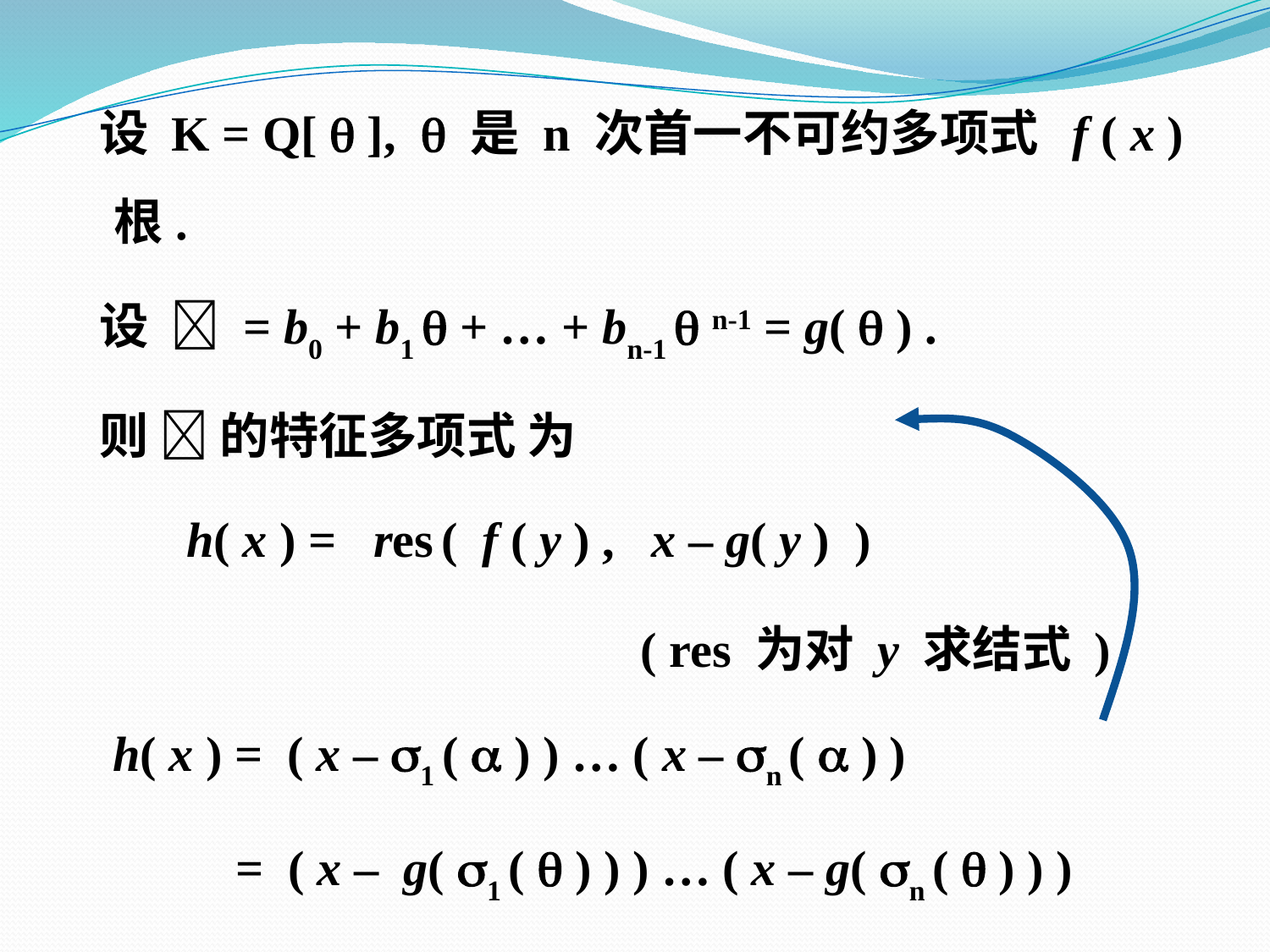

设 K = Q[ θ ],  θ 是 n 次首一不可约多项式  f ( x ) 根.
 设  α = b0 + b1 θ + … + bn-1 θ n-1 = g( θ ) .
 则 α 的特征多项式 为
         h( x ) =   res (  f ( y ) ,   x – g( y )  )
                                              ( res 为对 y 求结式 )
   h( x ) =  ( x – σ1 ( α ) ) … ( x – σn ( α ) )
             =  ( x –  g( σ1 ( θ ) ) ) … ( x – g( σn ( θ ) ) )